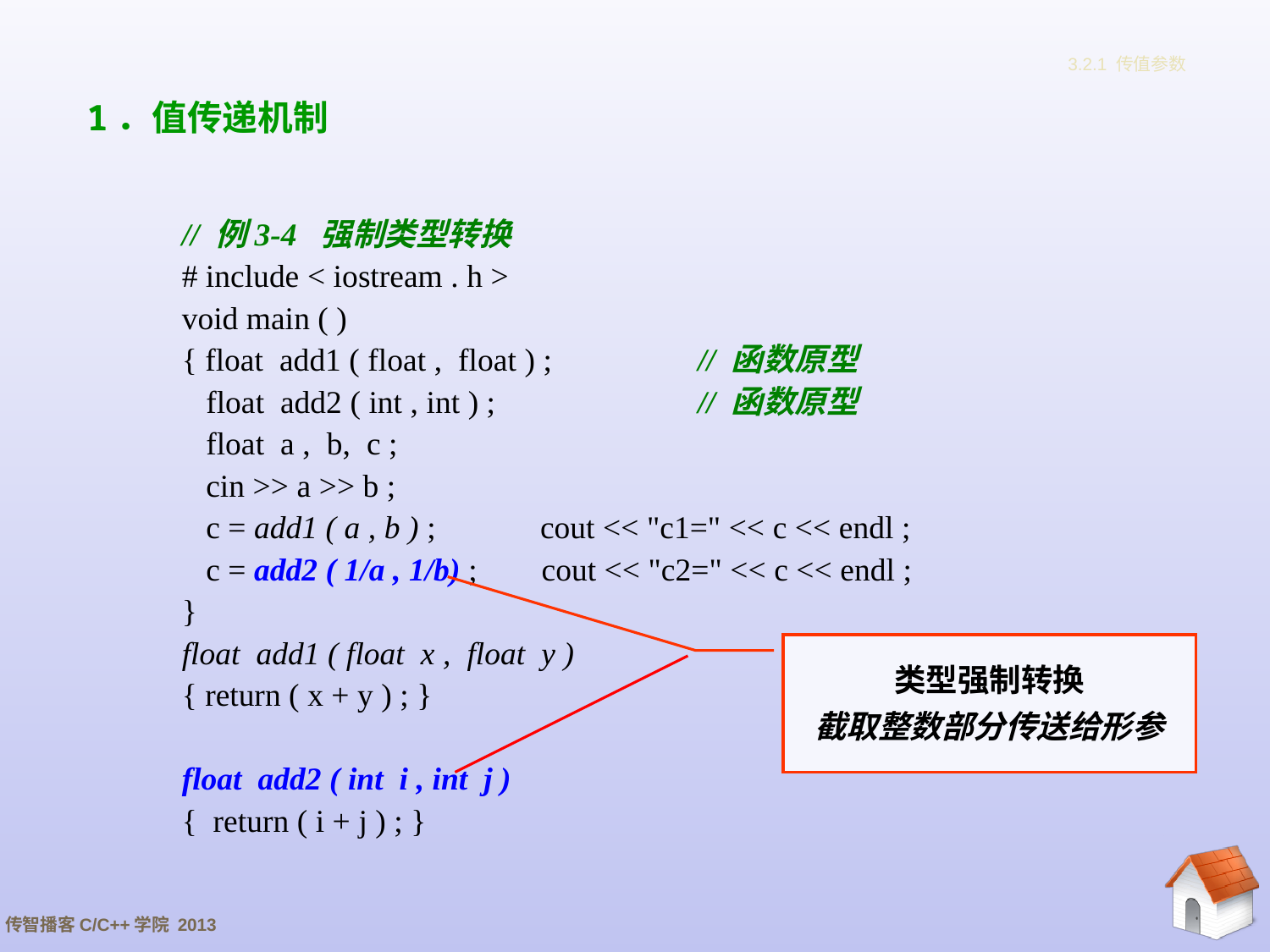

# 3.2.1 传值参数
1．值传递机制
// 例3-4  强制类型转换
# include < iostream . h >
void main ( )
{ float  add1 ( float ,  float ) ;	 	 // 函数原型
   float  add2 ( int , int ) ; 	  	 // 函数原型
   float  a ,  b,  c ;
   cin >> a >> b ;
   c = add1 ( a , b ) ;             cout << "c1=" << c << endl ;
   c = add2 ( 1/a , 1/b) ;        cout << "c2=" << c << endl ;
}
float  add1 ( float  x ,  float  y )
{ return ( x + y ) ; }

float  add2 ( int  i , int  j )
{  return ( i + j ) ; }
类型强制转换
截取整数部分传送给形参